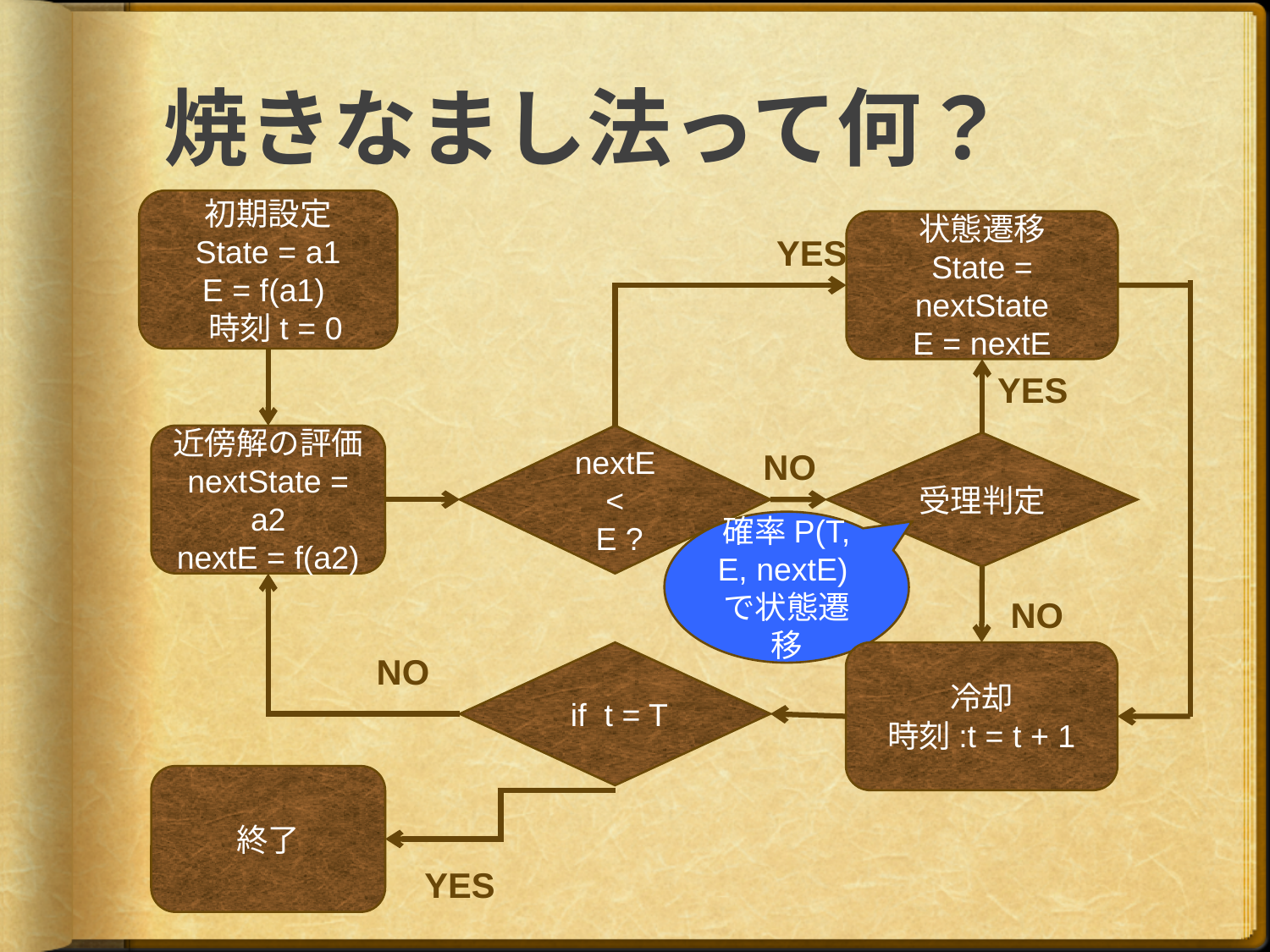

# 焼きなまし法って何？
初期設定
State = a1
E = f(a1)
 時刻t = 0
状態遷移
State = nextState
E = nextE
YES
YES
近傍解の評価
nextState = a2
nextE = f(a2)
nextE
<
 E ?
受理判定
NO
確率P(T, E, nextE)で状態遷移
NO
 if  t = T
冷却
時刻:t = t + 1
NO
終了
YES